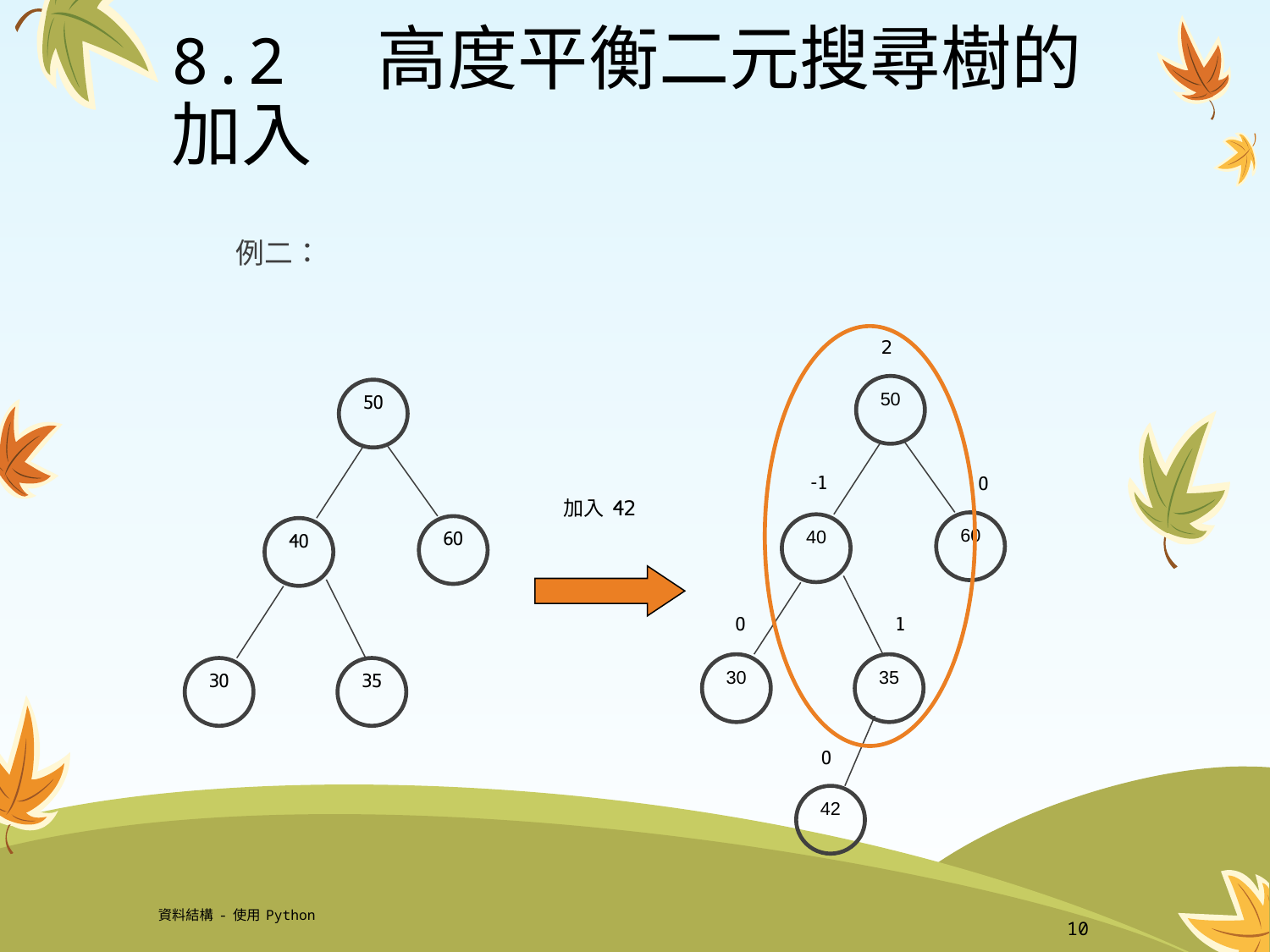

# 8.2  高度平衡二元搜尋樹的加入
例二：

2
50
50

-1
0
加入42
60
40
60
40

0
1
30
35
30
35

0
42
資料結構-使用Python
10